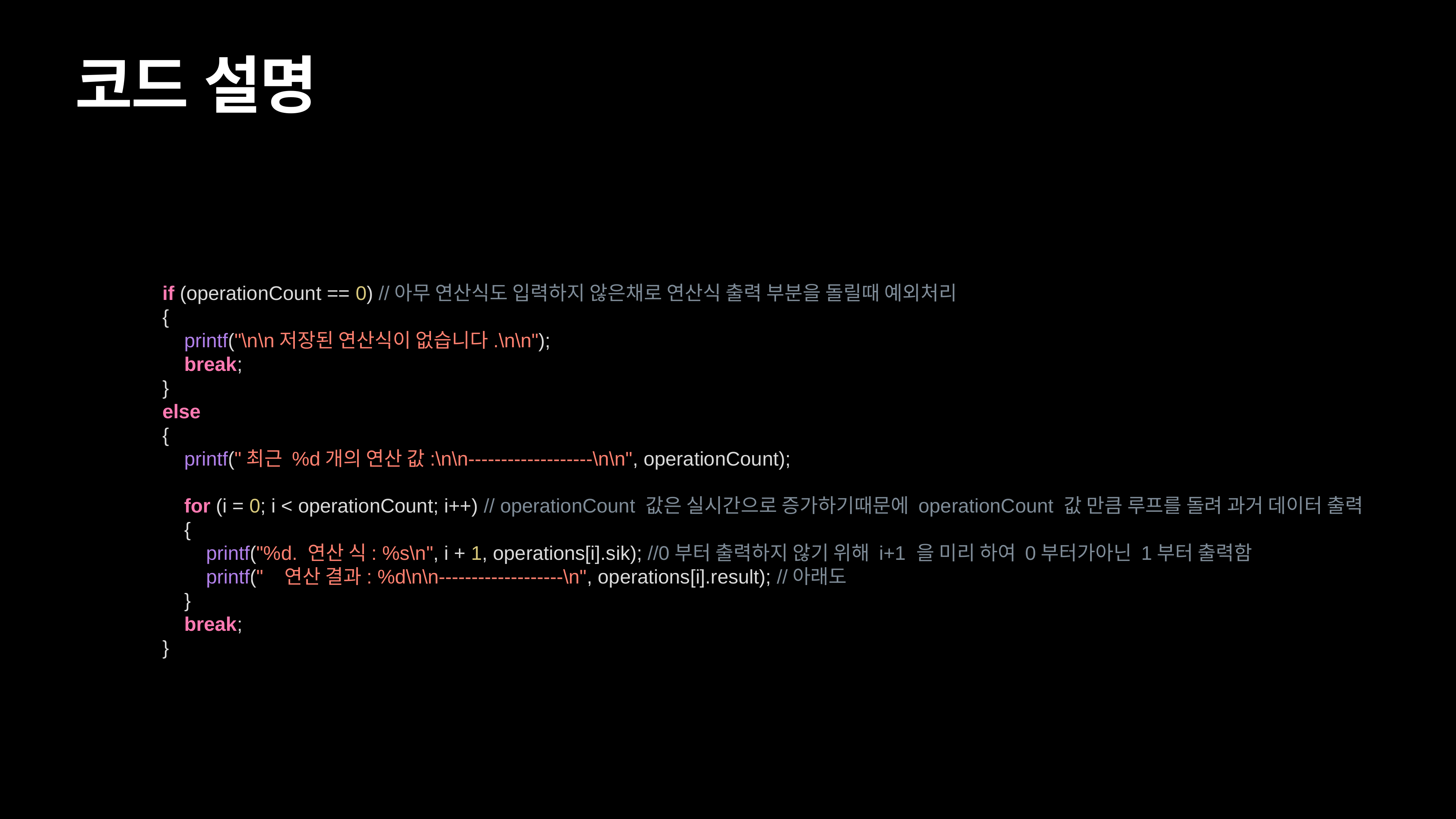

# 코드 설명

                if (operationCount == 0) //아무 연산식도 입력하지 않은채로 연산식 출력 부분을 돌릴때 예외처리
                {
                    printf("\n\n저장된 연산식이 없습니다.\n\n");
                    break;
                }
                else
                {
                    printf("최근 %d개의 연산 값:\n\n-------------------\n\n", operationCount);

                    for (i = 0; i < operationCount; i++) // operationCount 값은 실시간으로 증가하기때문에 operationCount 값 만큼 루프를 돌려 과거 데이터 출력
                    {
                        printf("%d. 연산 식: %s\n", i + 1, operations[i].sik); //0부터 출력하지 않기 위해 i+1 을 미리 하여 0부터가아닌 1부터 출력함
                        printf("   연산 결과: %d\n\n-------------------\n", operations[i].result); //아래도
                    }
                    break;
                }